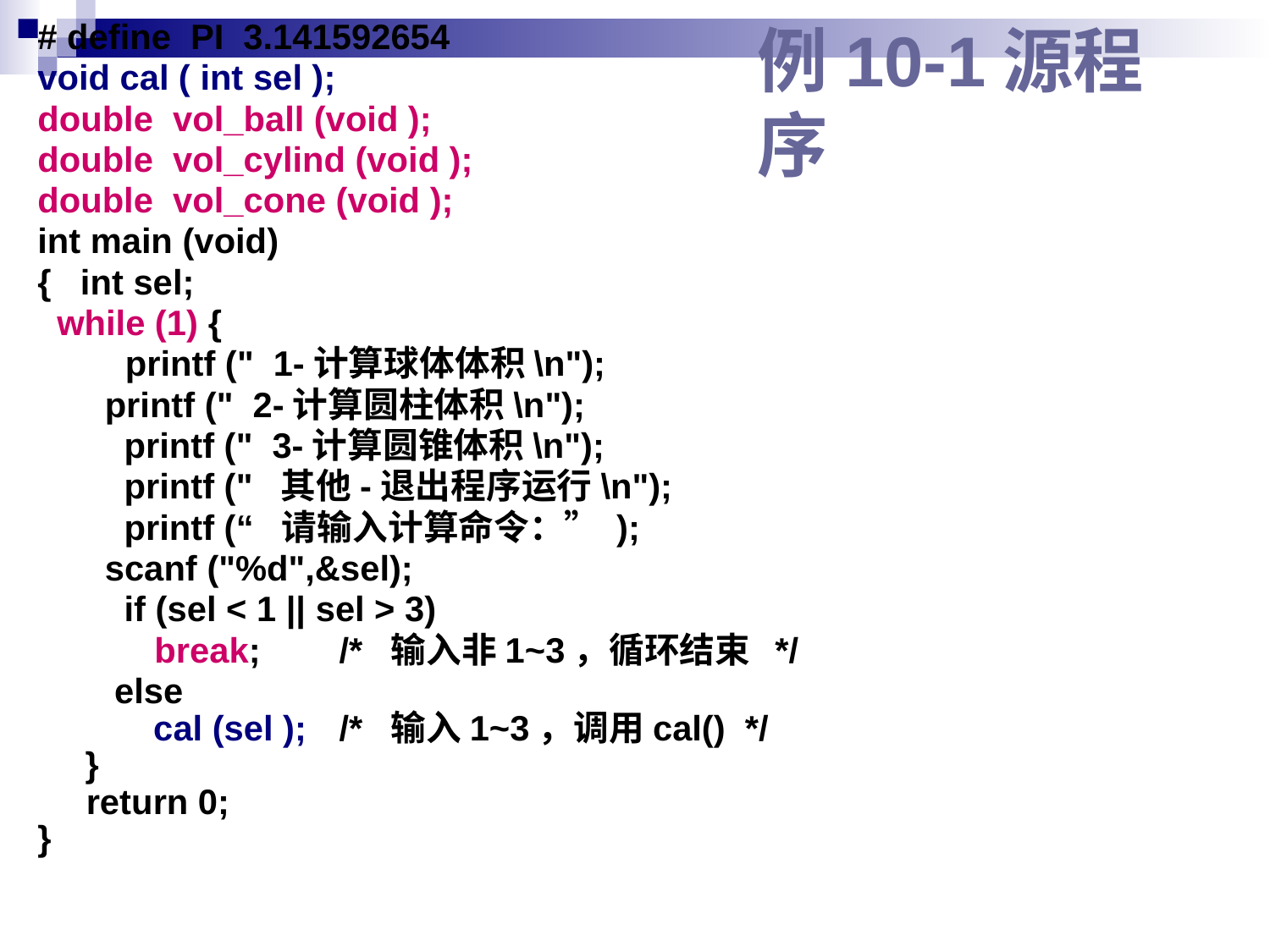

# define  PI  3.141592654
void cal ( int sel );
double  vol_ball (void );
double  vol_cylind (void );
double  vol_cone (void );
int main (void)
{   int sel;
  while (1) {
         printf ("  1-计算球体体积\n");
	  printf ("  2-计算圆柱体积\n");
	    printf ("  3-计算圆锥体积\n");
	    printf ("  其他-退出程序运行\n");
	    printf (“  请输入计算命令：” );
	  scanf ("%d",&sel);
	    if (sel < 1 || sel > 3)
            break;     	/*  输入非1~3，循环结束  */
	   else
	       cal (sel );	/*  输入1~3，调用cal()  */
	}
     return 0;
}
# 例10-1源程序